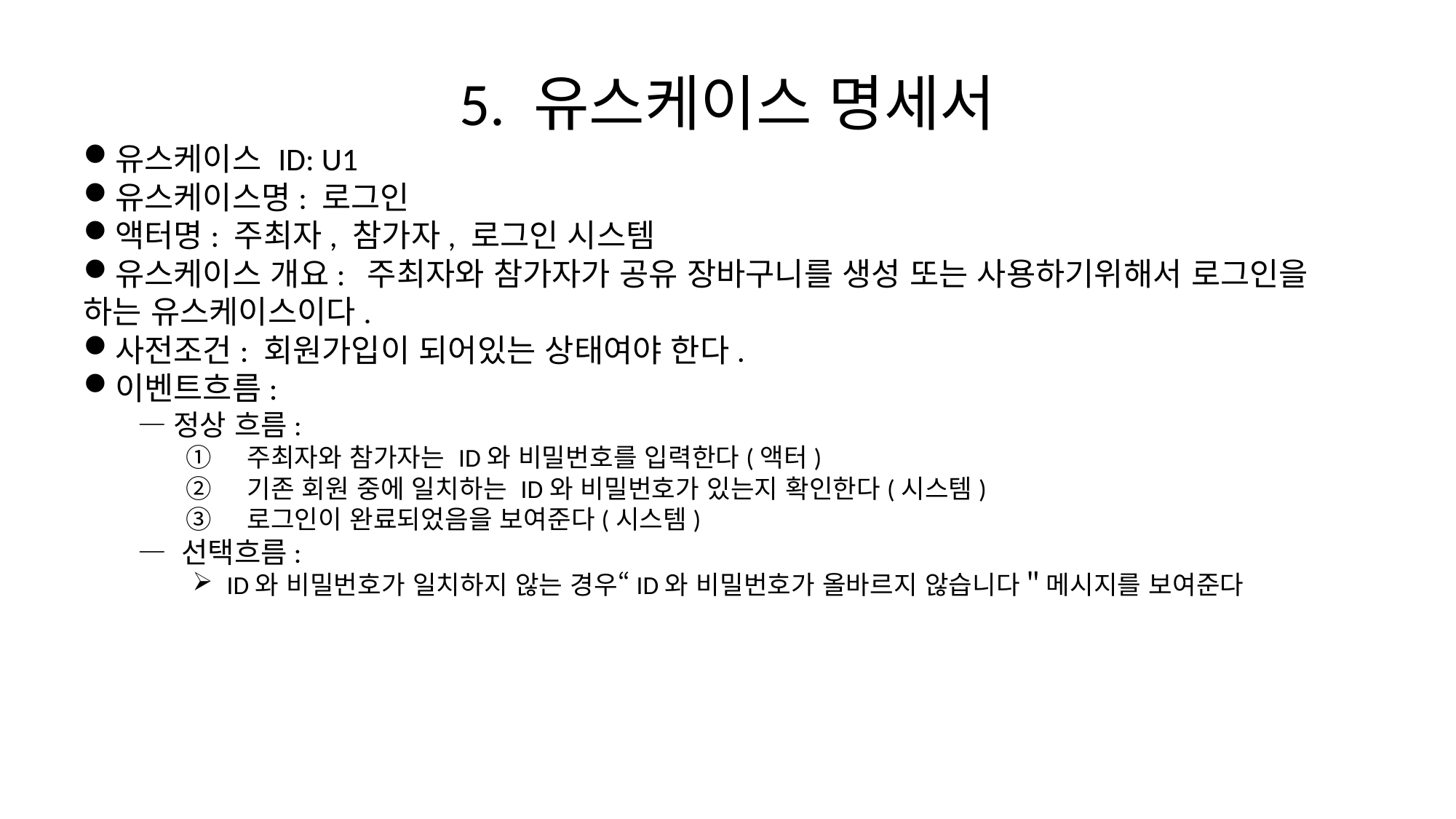

# 5. 유스케이스 명세서
유스케이스 ID: U1
유스케이스명: 로그인
액터명: 주최자, 참가자, 로그인 시스템
유스케이스 개요:  주최자와 참가자가 공유 장바구니를 생성 또는 사용하기위해서 로그인을 하는 유스케이스이다.
사전조건: 회원가입이 되어있는 상태여야 한다.
이벤트흐름:
―정상 흐름:
주최자와 참가자는 ID와 비밀번호를 입력한다(액터)
기존 회원 중에 일치하는 ID와 비밀번호가 있는지 확인한다(시스템)
로그인이 완료되었음을 보여준다(시스템)
― 선택흐름:
ID와 비밀번호가 일치하지 않는 경우“ID와 비밀번호가 올바르지 않습니다＂메시지를 보여준다